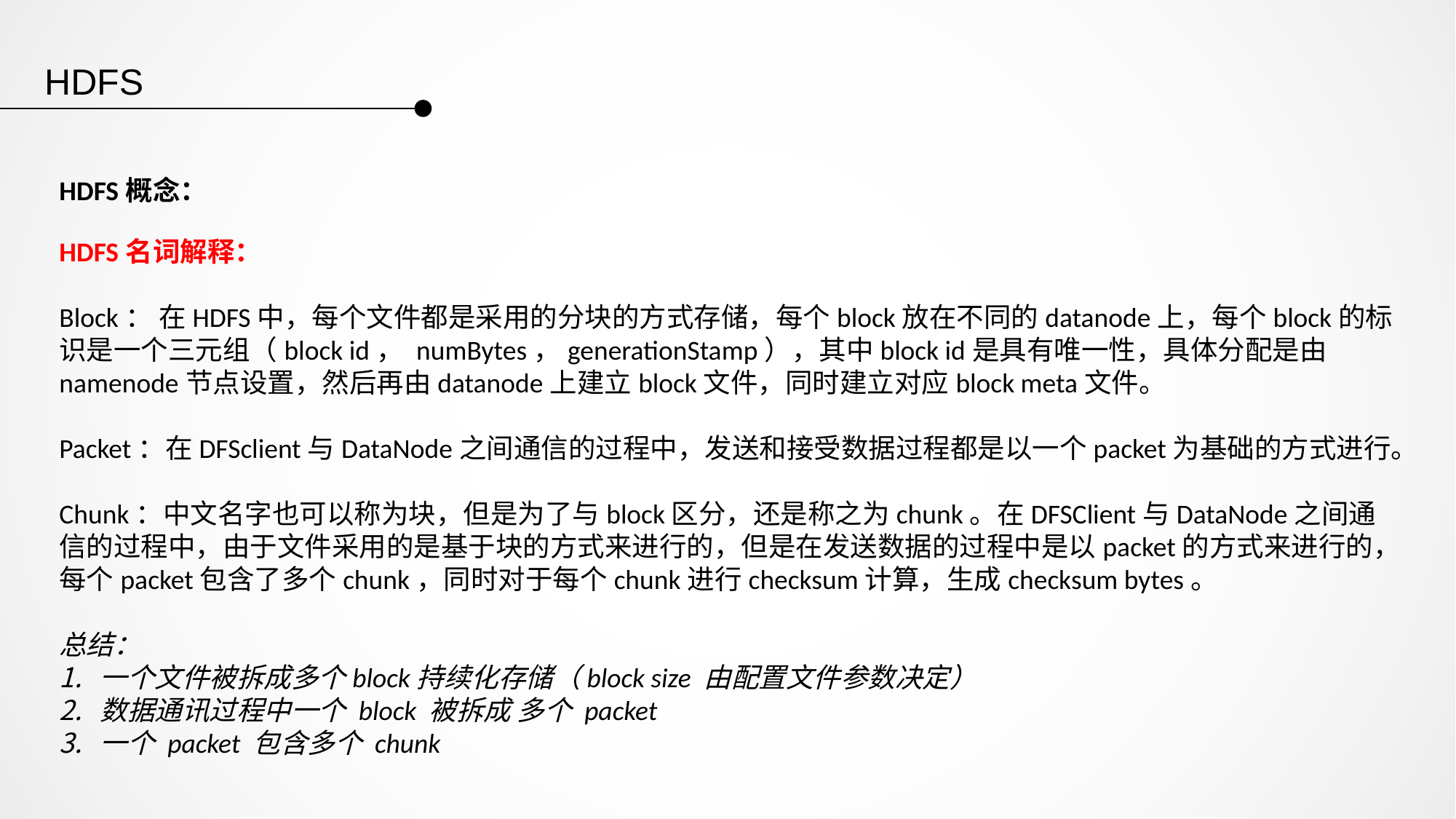

HDFS

HDFS概念：
HDFS名词解释：

Block： 在HDFS中，每个文件都是采用的分块的方式存储，每个block放在不同的datanode上，每个block的标识是一个三元组（block id， numBytes，generationStamp），其中block id是具有唯一性，具体分配是由namenode节点设置，然后再由datanode上建立block文件，同时建立对应block meta文件。

Packet：在DFSclient与DataNode之间通信的过程中，发送和接受数据过程都是以一个packet为基础的方式进行。

Chunk：中文名字也可以称为块，但是为了与block区分，还是称之为chunk。在DFSClient与DataNode之间通信的过程中，由于文件采用的是基于块的方式来进行的，但是在发送数据的过程中是以packet的方式来进行的，每个packet包含了多个chunk，同时对于每个chunk进行checksum计算，生成checksum bytes。

总结：
一个文件被拆成多个block持续化存储（block size 由配置文件参数决定）
数据通讯过程中一个 block 被拆成 多个 packet
一个 packet 包含多个 chunk